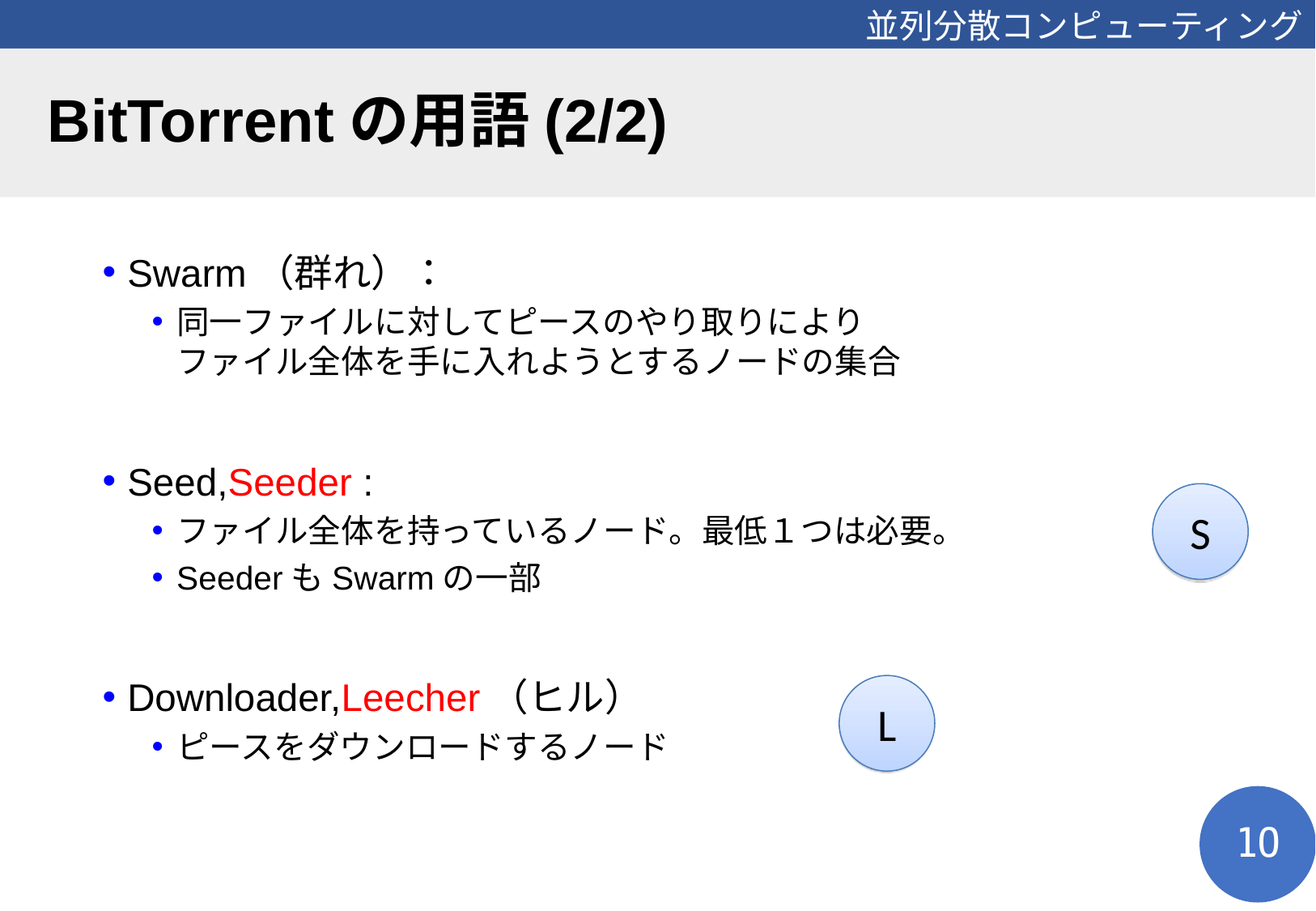

# BitTorrentの用語(2/2)
Swarm（群れ）：
同一ファイルに対してピースのやり取りにより
ファイル全体を手に入れようとするノードの集合

Seed,Seeder :
ファイル全体を持っているノード。最低１つは必要。
SeederもSwarmの一部

Downloader,Leecher（ヒル）
ピースをダウンロードするノード

S
L
10